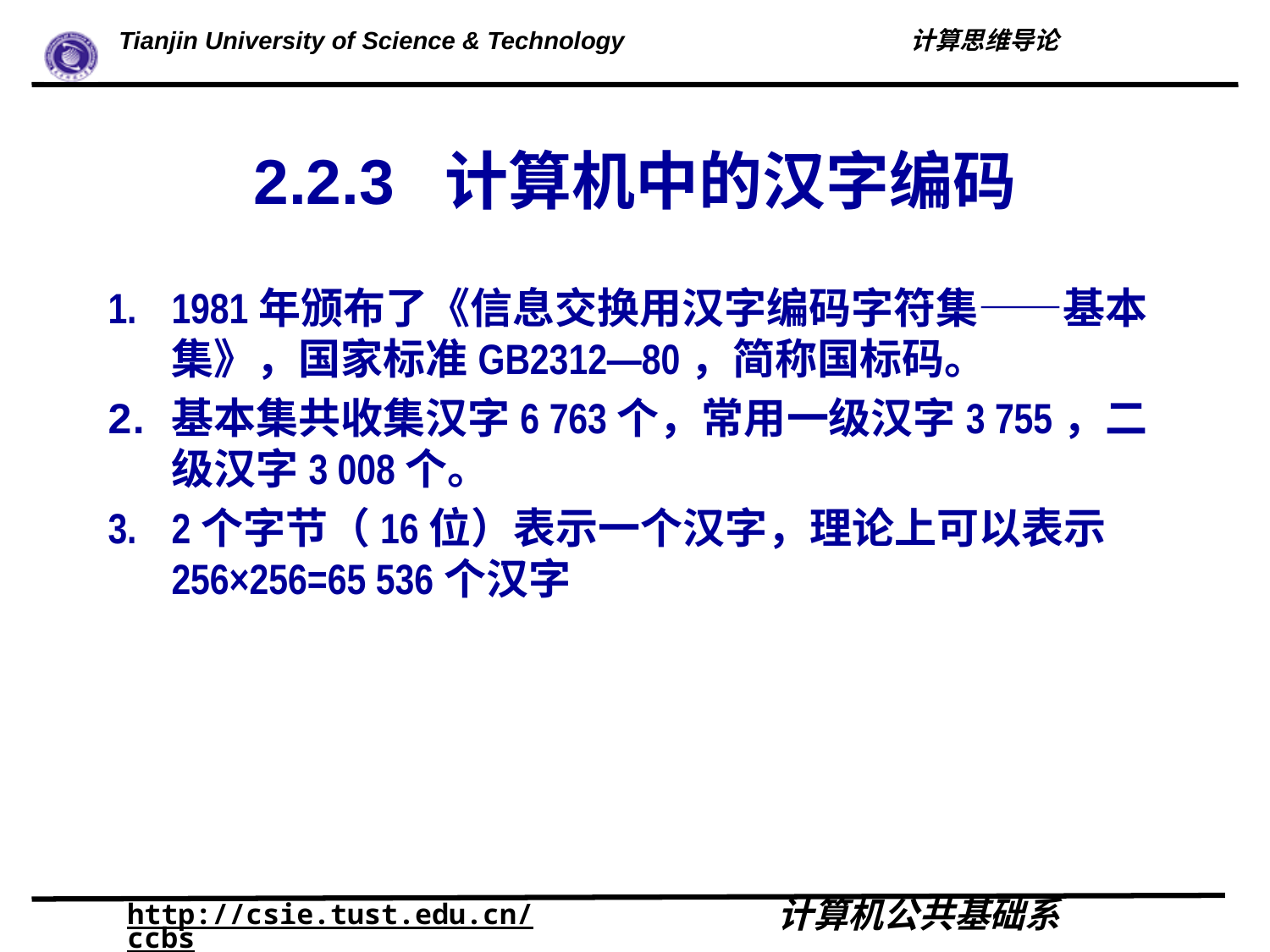

# 2.2.3  计算机中的汉字编码
1981年颁布了《信息交换用汉字编码字符集——基本集》，国家标准GB2312—80，简称国标码。
基本集共收集汉字6 763个，常用一级汉字3 755，二级汉字3 008个。
2个字节（16位）表示一个汉字，理论上可以表示256×256=65 536个汉字